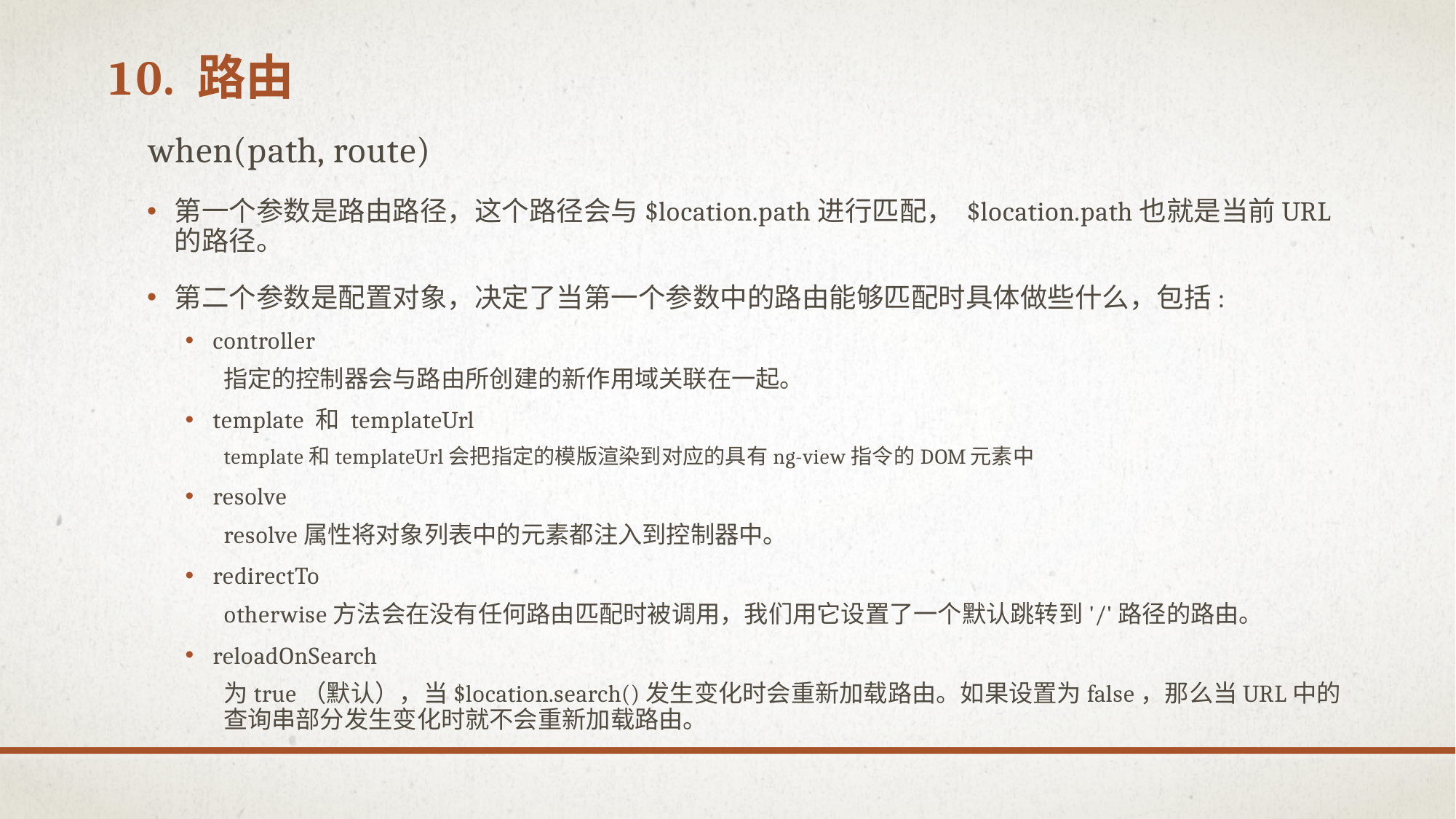

# 10. 路由
when(path, route)
第一个参数是路由路径，这个路径会与$location.path进行匹配， $location.path也就是当前URL的路径。
第二个参数是配置对象，决定了当第一个参数中的路由能够匹配时具体做些什么，包括:
controller
指定的控制器会与路由所创建的新作用域关联在一起。
template 和 templateUrl
template和templateUrl会把指定的模版渲染到对应的具有ng-view指令的DOM元素中
resolve
resolve属性将对象列表中的元素都注入到控制器中。
redirectTo
otherwise方法会在没有任何路由匹配时被调用，我们用它设置了一个默认跳转到'/'路径的路由。
reloadOnSearch
为true（默认），当$location.search()发生变化时会重新加载路由。如果设置为false，那么当URL中的查询串部分发生变化时就不会重新加载路由。